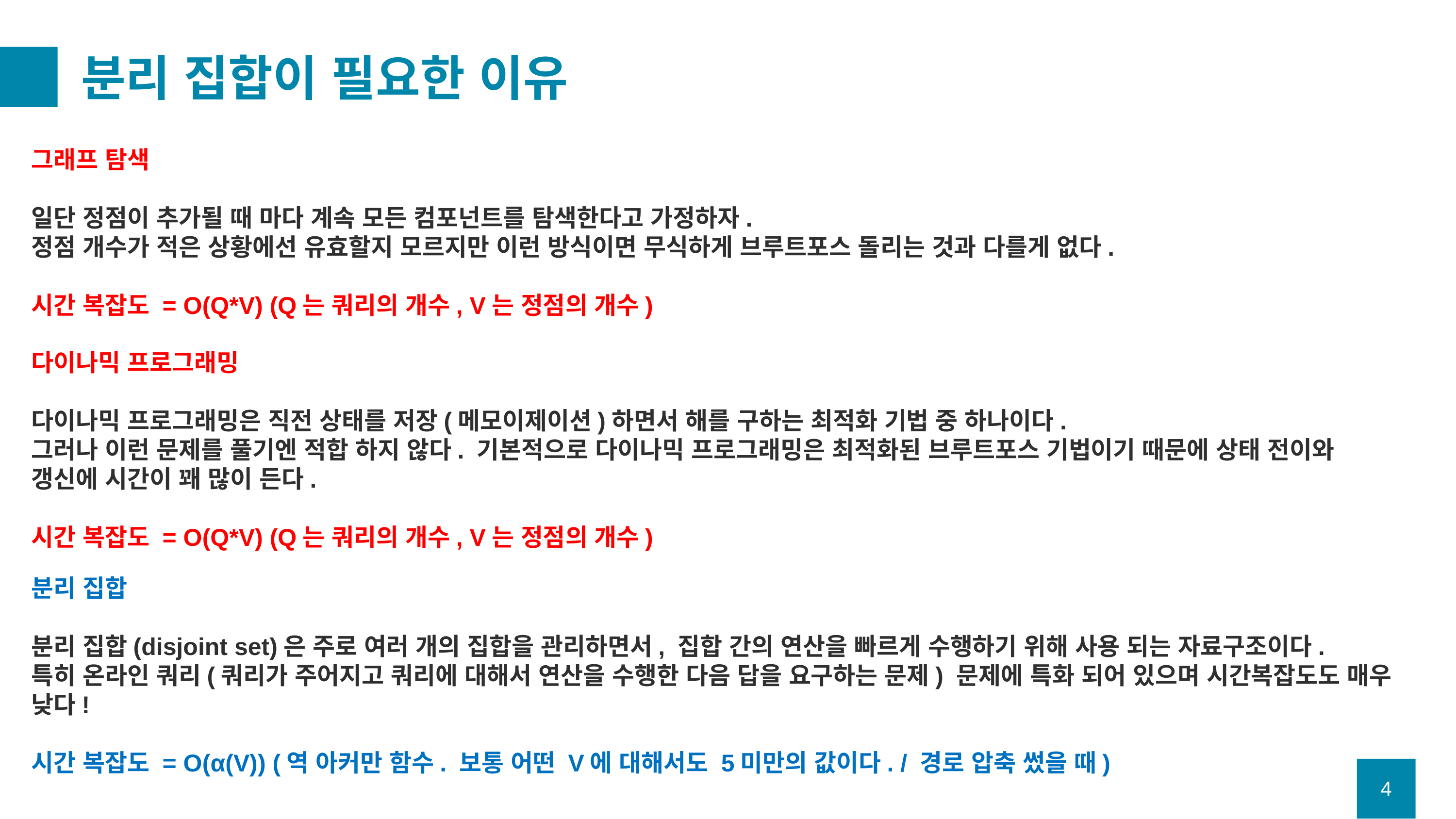

# 분리 집합이 필요한 이유
그래프 탐색

일단 정점이 추가될 때 마다 계속 모든 컴포넌트를 탐색한다고 가정하자.
정점 개수가 적은 상황에선 유효할지 모르지만 이런 방식이면 무식하게 브루트포스 돌리는 것과 다를게 없다.

시간 복잡도 = O(Q*V) (Q는 쿼리의 개수, V는 정점의 개수)
다이나믹 프로그래밍

다이나믹 프로그래밍은 직전 상태를 저장(메모이제이션)하면서 해를 구하는 최적화 기법 중 하나이다.
그러나 이런 문제를 풀기엔 적합 하지 않다. 기본적으로 다이나믹 프로그래밍은 최적화된 브루트포스 기법이기 때문에 상태 전이와 갱신에 시간이 꽤 많이 든다.

시간 복잡도 = O(Q*V) (Q는 쿼리의 개수, V는 정점의 개수)
분리 집합

분리 집합(disjoint set)은 주로 여러 개의 집합을 관리하면서, 집합 간의 연산을 빠르게 수행하기 위해 사용 되는 자료구조이다.
특히 온라인 쿼리(쿼리가 주어지고 쿼리에 대해서 연산을 수행한 다음 답을 요구하는 문제) 문제에 특화 되어 있으며 시간복잡도도 매우 낮다!

시간 복잡도 = O(α(V)) (역 아커만 함수. 보통 어떤 V에 대해서도 5미만의 값이다. / 경로 압축 썼을 때)
4